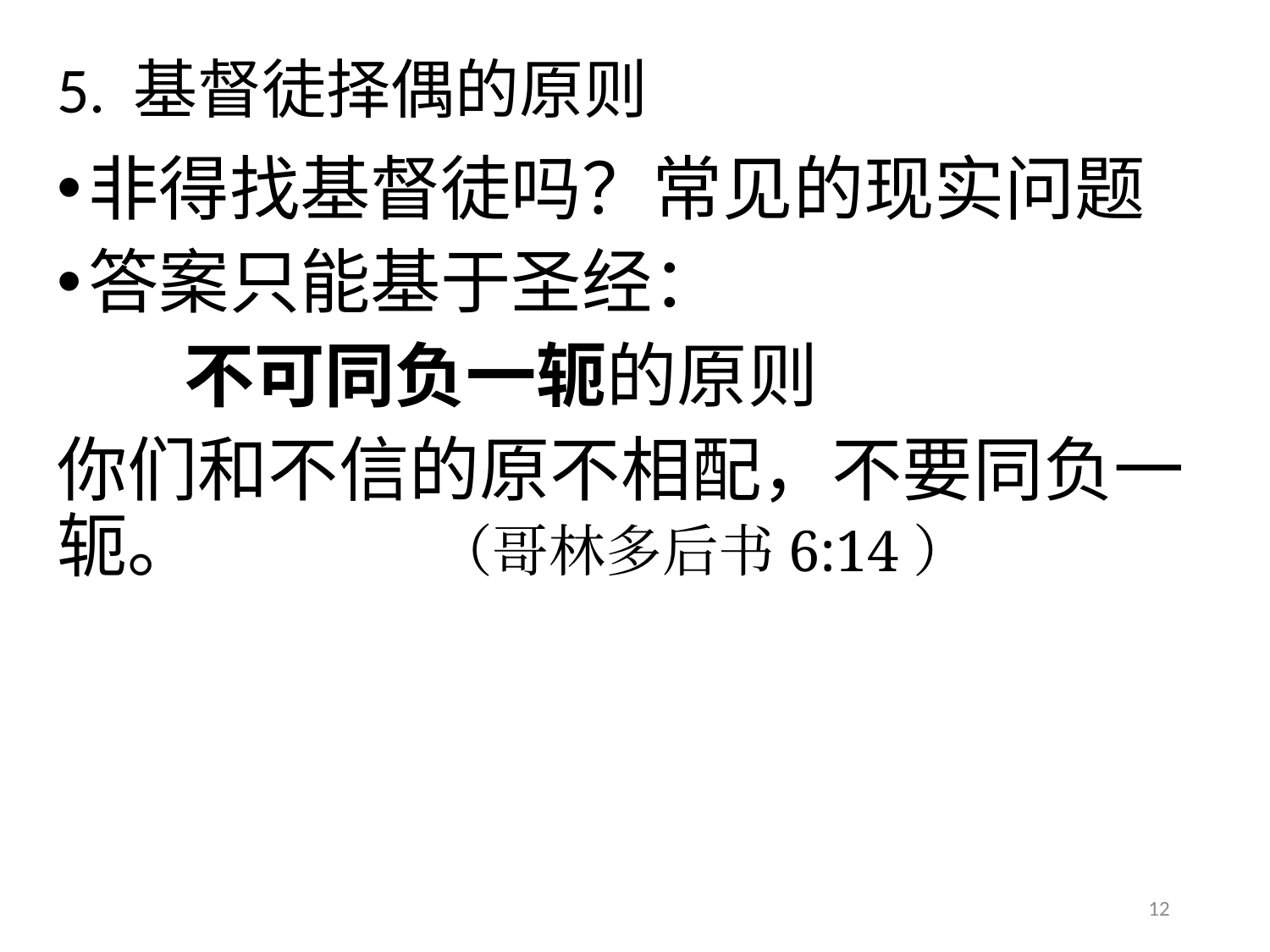

# 5. 基督徒择偶的原则
非得找基督徒吗？常见的现实问题
答案只能基于圣经：
	不可同负一轭的原则
你们和不信的原不相配，不要同负一轭。               （哥林多后书6:14）
12